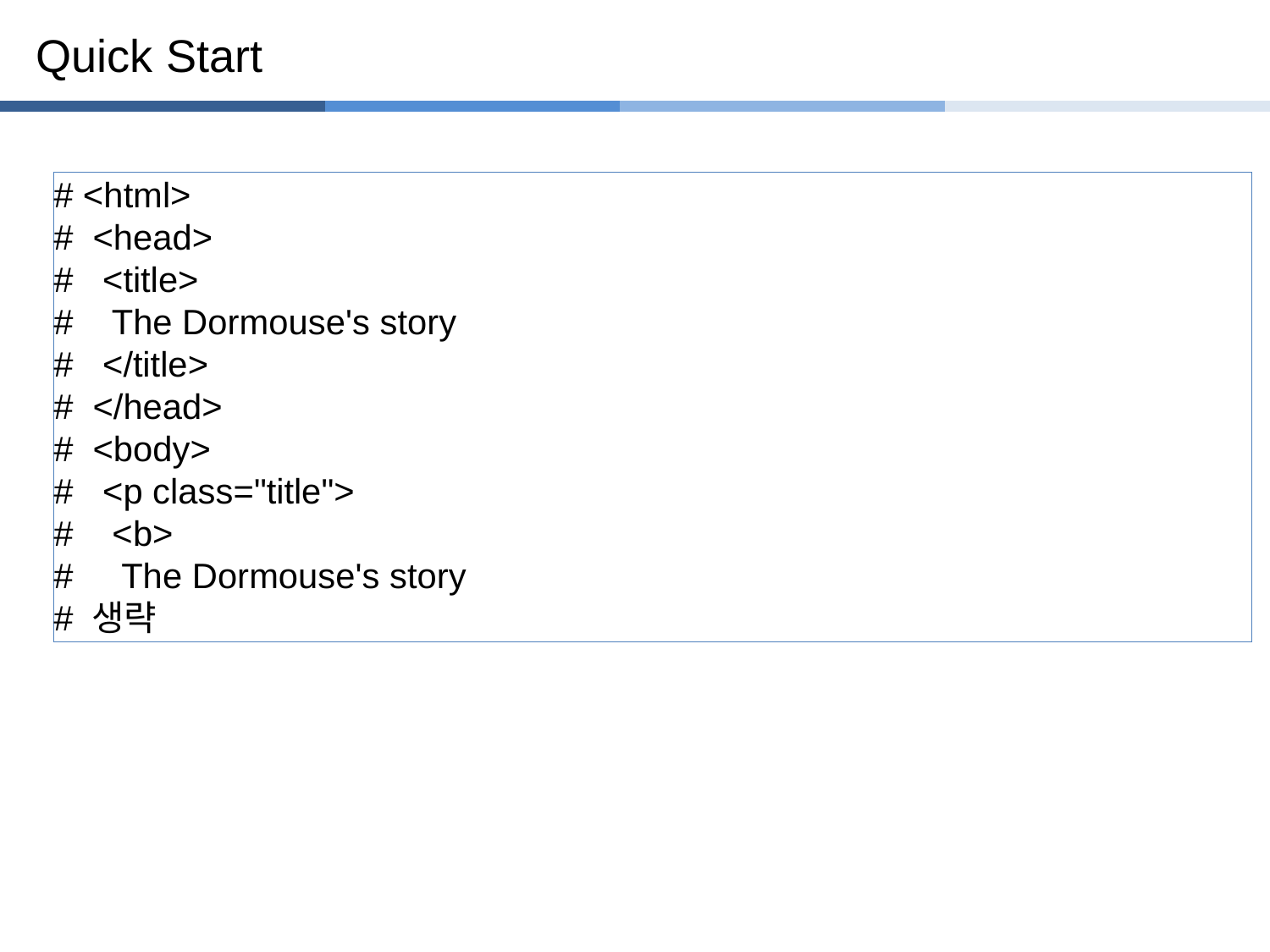

# Quick Start
# <html>
#  <head>
#   <title>
#    The Dormouse's story
#   </title>
#  </head>
#  <body>
#   <p class="title">
#    <b>
#     The Dormouse's story
# 생략